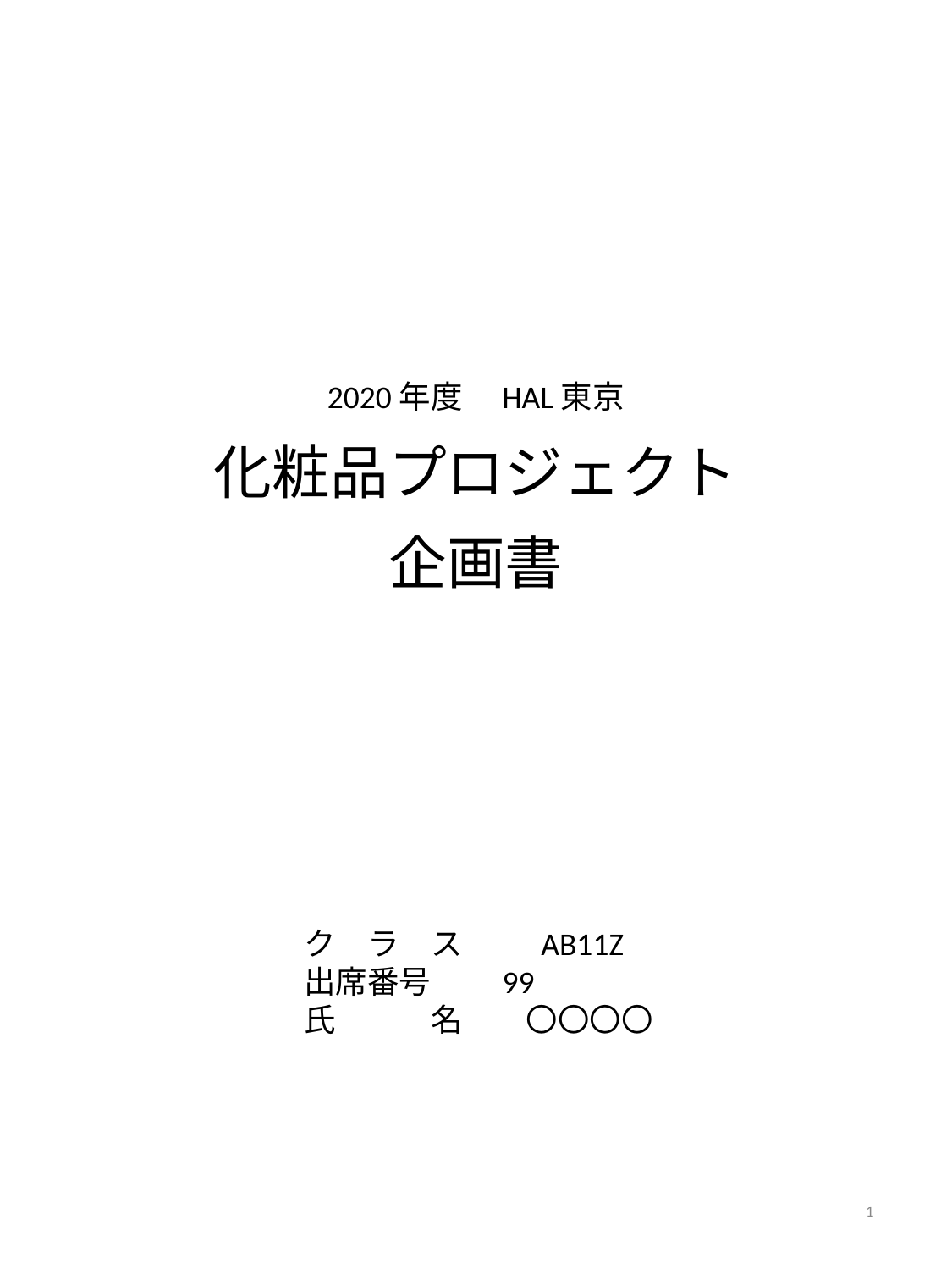

# 2020年度　HAL東京 化粧品プロジェクト 企画書
ク　ラ　ス　　 AB11Z
出席番号　　99
氏　　　名　　〇〇〇〇
1